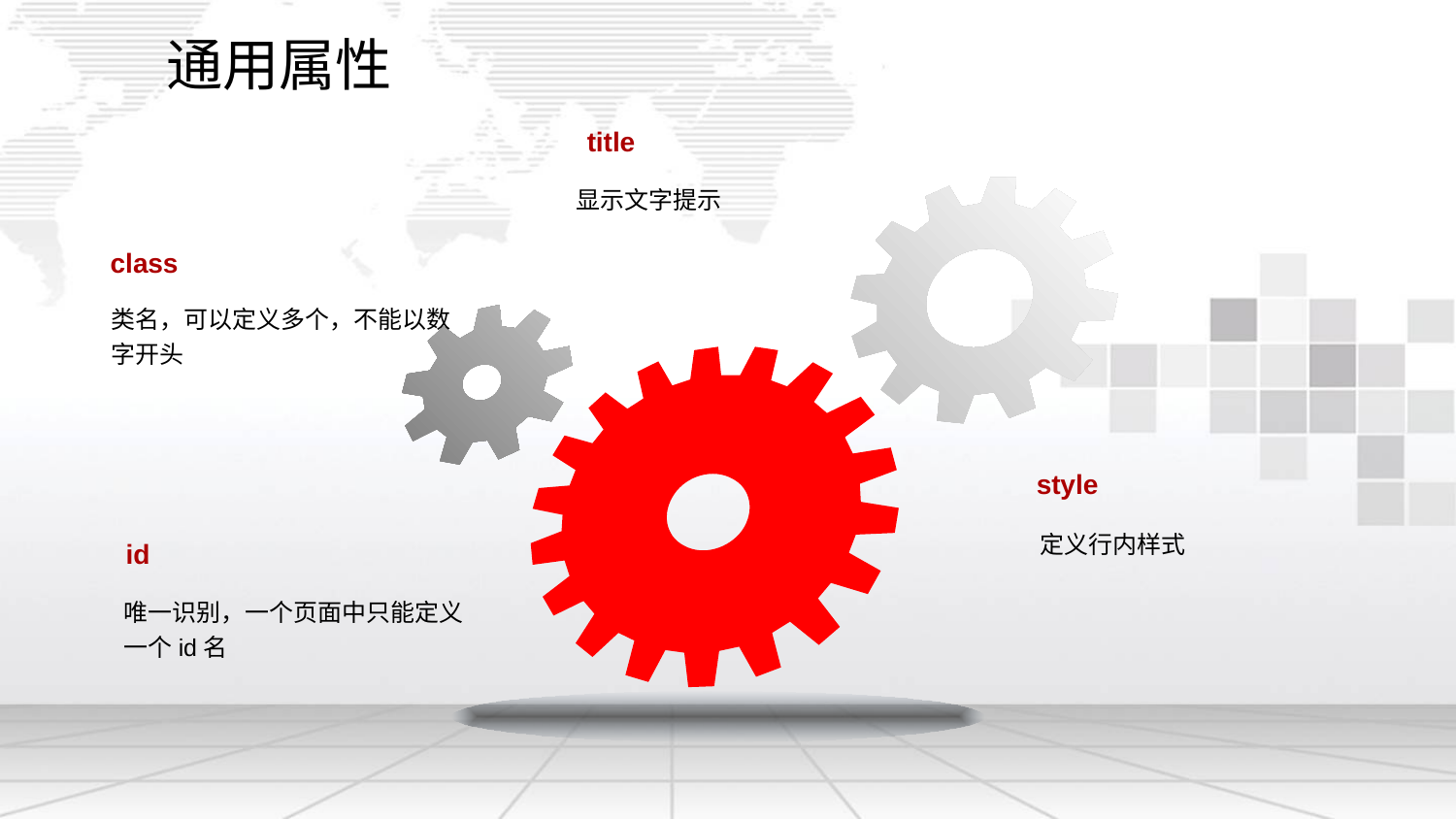

通用属性
title
显示文字提示

class
类名，可以定义多个，不能以数字开头

style
定义行内样式
id
唯一识别，一个页面中只能定义一个id名